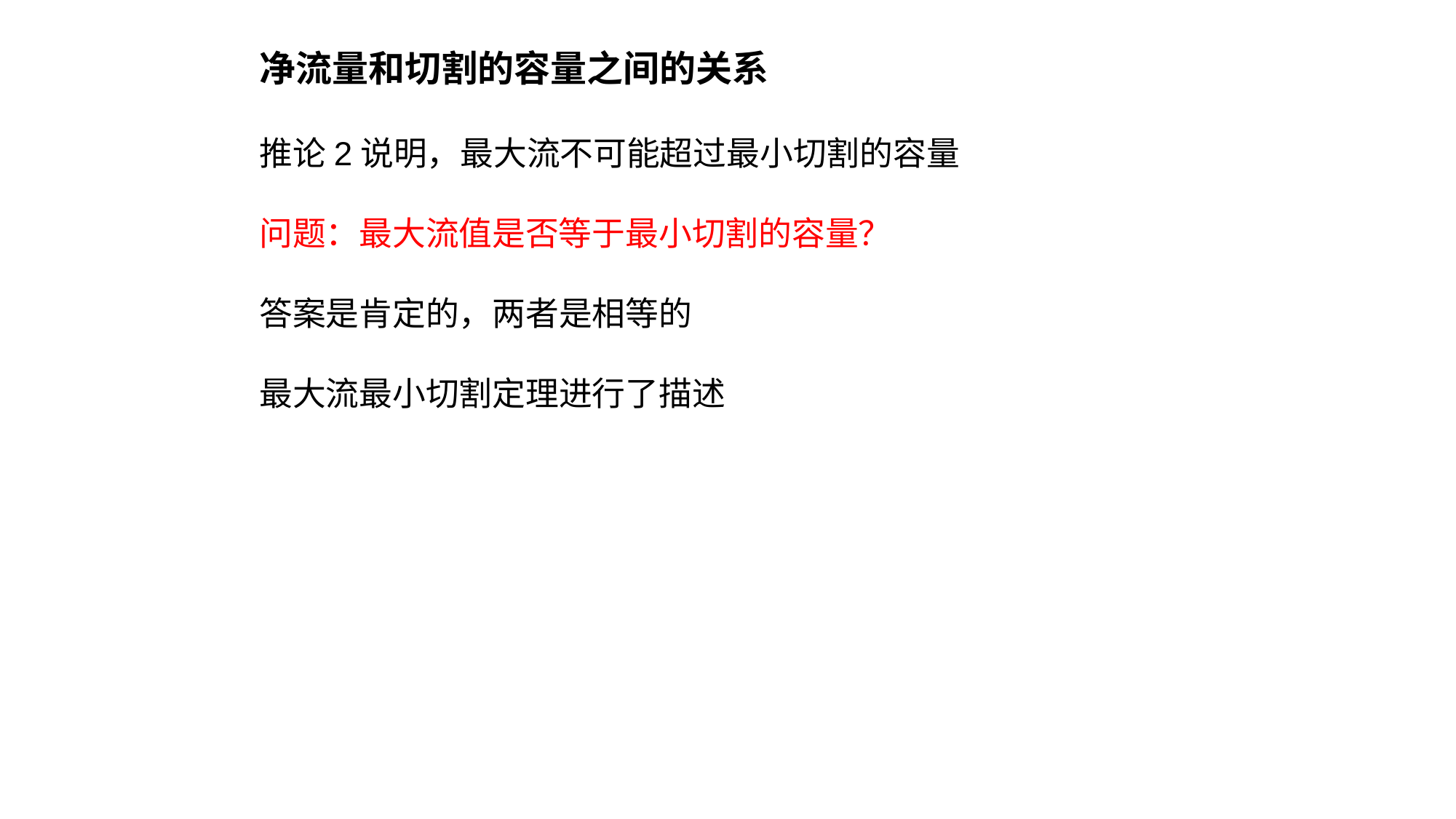

净流量和切割的容量之间的关系

推论2说明，最大流不可能超过最小切割的容量

问题：最大流值是否等于最小切割的容量？

答案是肯定的，两者是相等的

最大流最小切割定理进行了描述